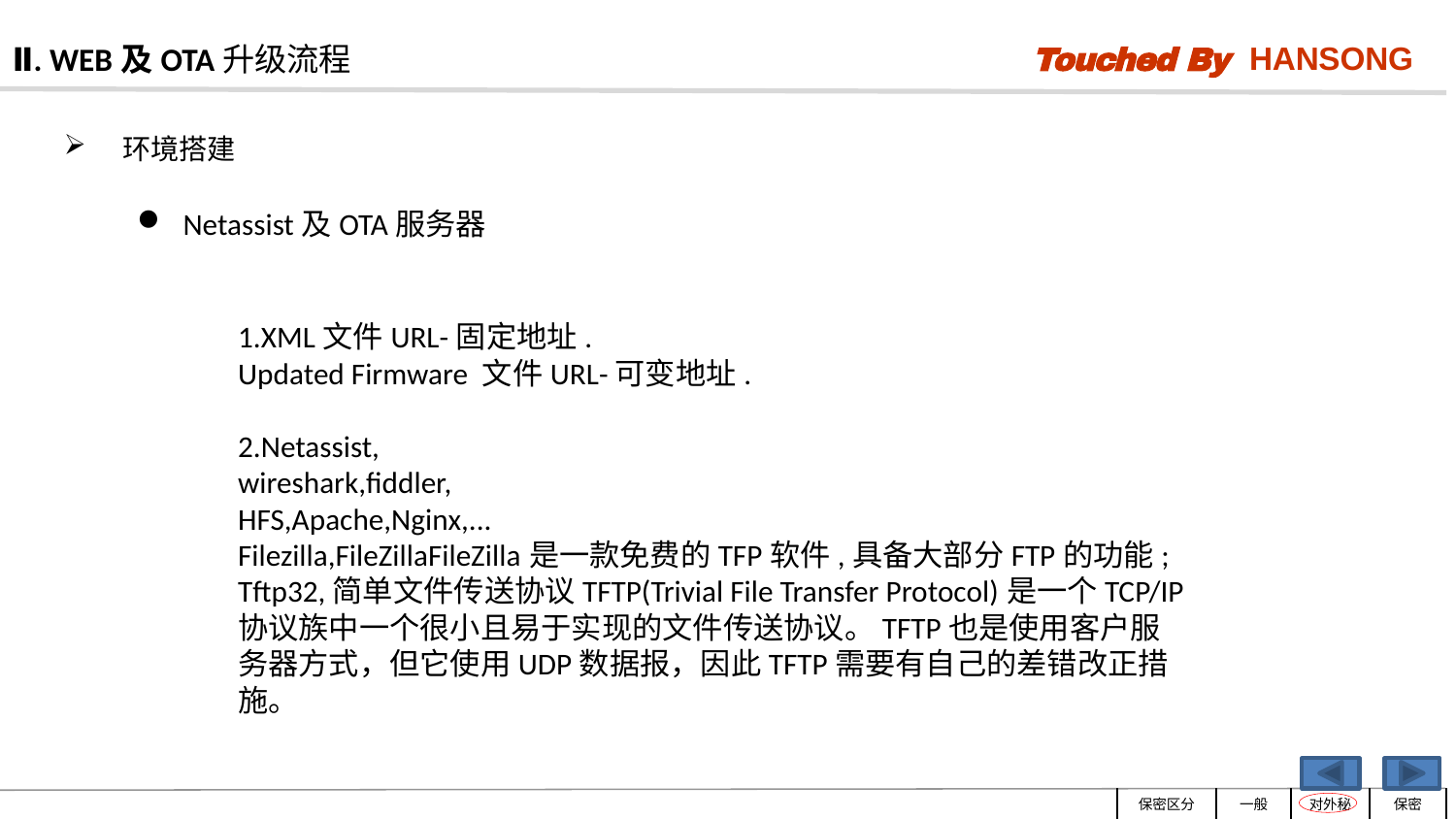

Ⅱ. WEB及OTA升级流程

 环境搭建
Netassist及OTA服务器

1.XML文件URL-固定地址.
Updated Firmware 文件URL-可变地址.

2.Netassist,
wireshark,fiddler,
HFS,Apache,Nginx,...
Filezilla,FileZillaFileZilla是一款免费的TFP软件,具备大部分FTP的功能;
Tftp32,简单文件传送协议TFTP(Trivial File Transfer Protocol)是一个TCP/IP协议族中一个很小且易于实现的文件传送协议。TFTP也是使用客户服务器方式，但它使用UDP数据报，因此TFTP需要有自己的差错改正措施。